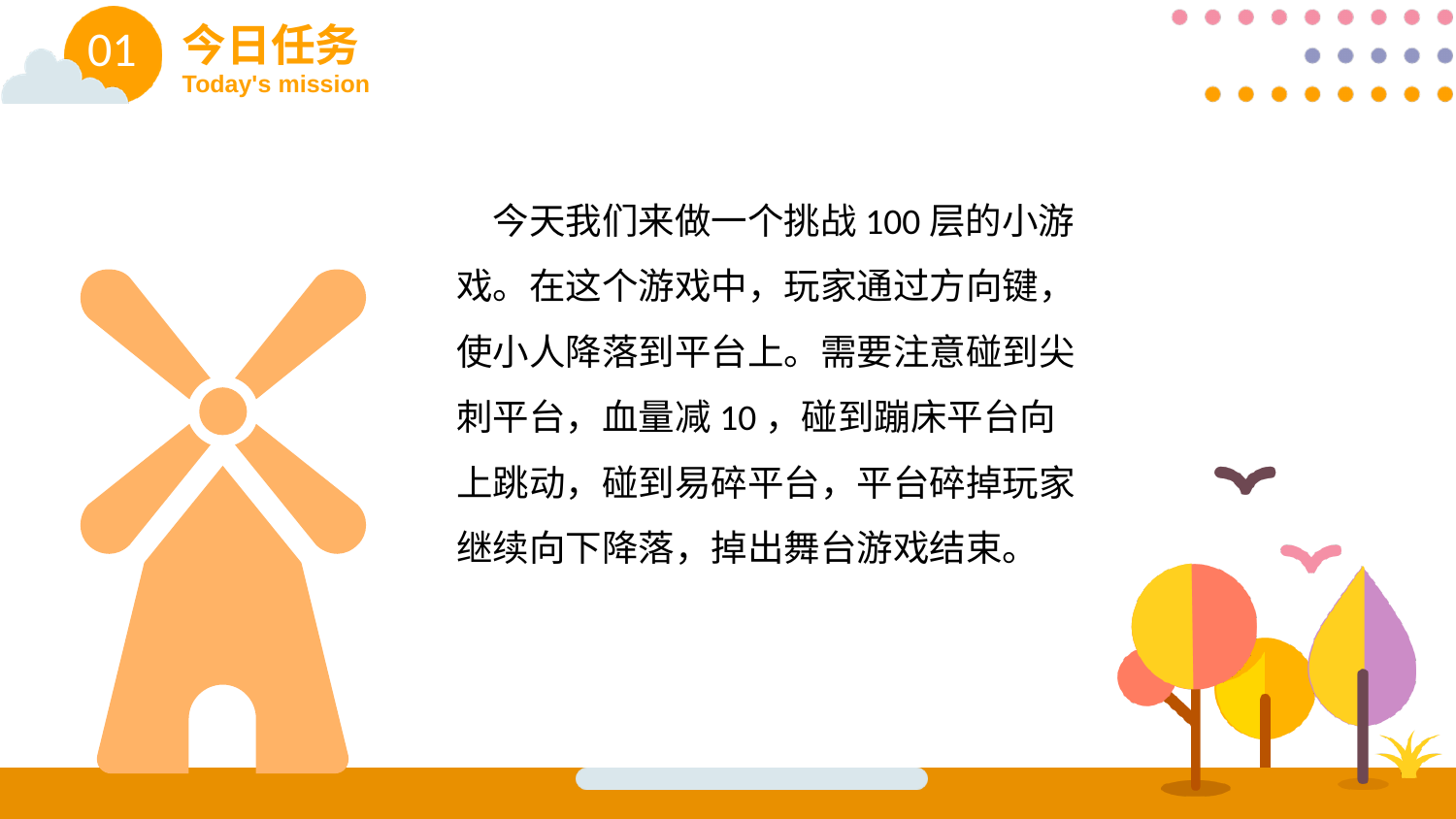

今日任务
01
Today's mission
	今天我们来做一个挑战100层的小游戏。在这个游戏中，玩家通过方向键，使小人降落到平台上。需要注意碰到尖刺平台，血量减10，碰到蹦床平台向上跳动，碰到易碎平台，平台碎掉玩家继续向下降落，掉出舞台游戏结束。